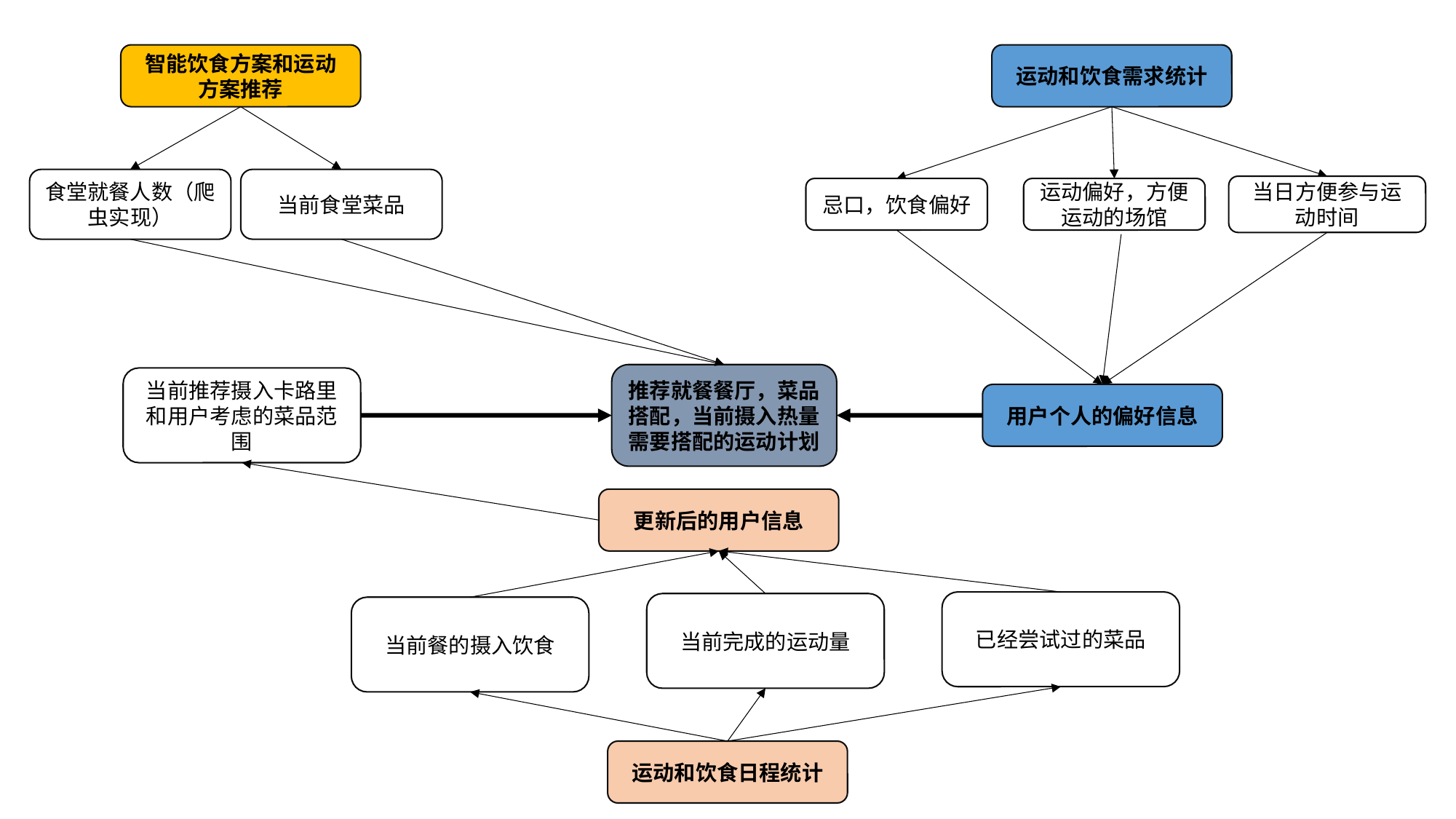

智能饮食方案和运动方案推荐
运动和饮食需求统计
食堂就餐人数（爬虫实现）
当前食堂菜品
当日方便参与运动时间
运动偏好，方便运动的场馆
忌口，饮食偏好
推荐就餐餐厅，菜品搭配，当前摄入热量需要搭配的运动计划
用户个人的偏好信息
当前推荐摄入卡路里和用户考虑的菜品范围
更新后的用户信息
已经尝试过的菜品
当前完成的运动量
当前餐的摄入饮食
运动和饮食日程统计